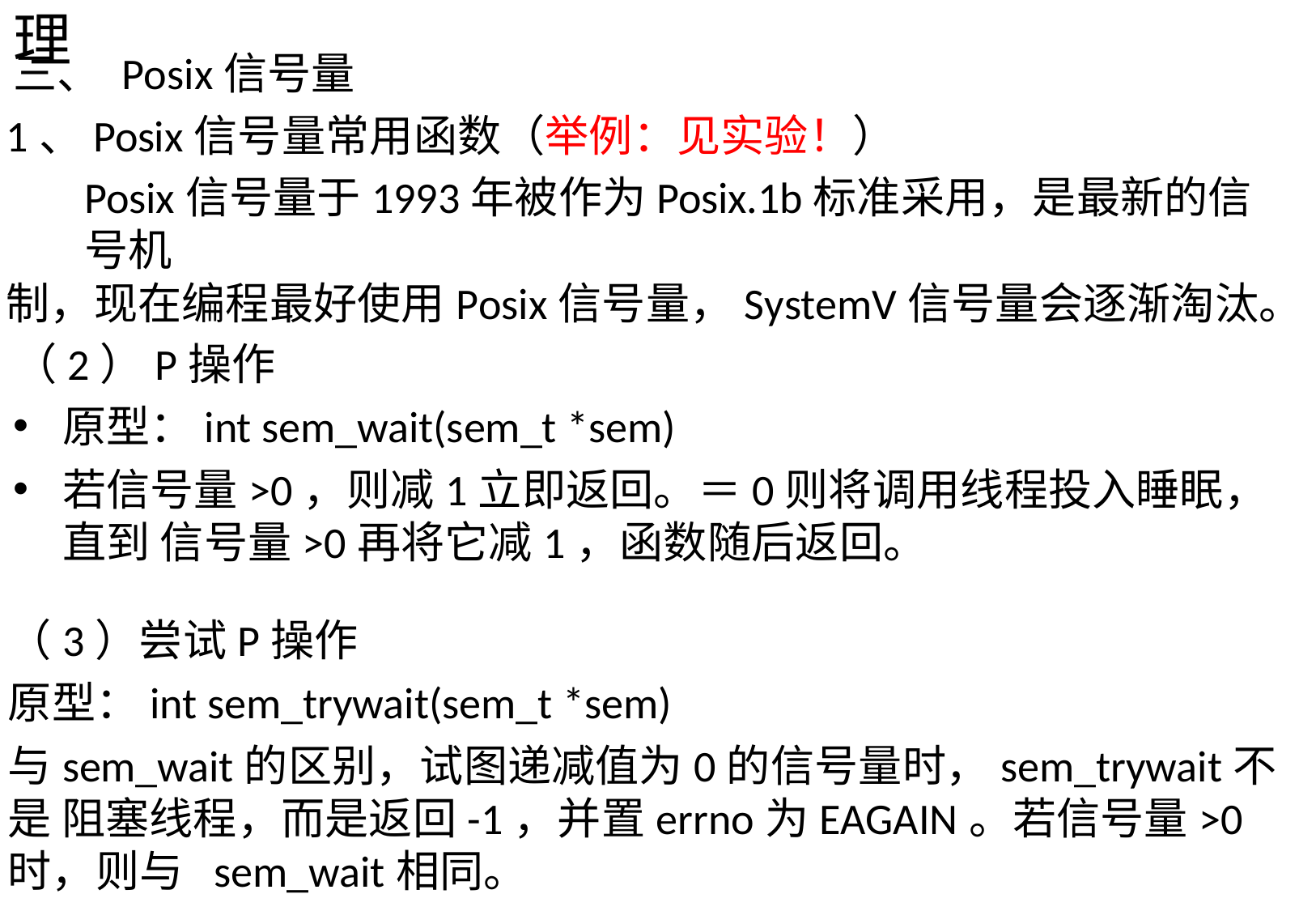

# 9.3 Linux的进程管理
三、 Posix信号量
1、Posix信号量常用函数（举例：见实验！）
Posix信号量于1993年被作为Posix.1b标准采用，是最新的信号机
制，现在编程最好使用Posix信号量，SystemV信号量会逐渐淘汰。
（2）P操作
原型：int sem_wait(sem_t *sem)
若信号量>0，则减1立即返回。＝0则将调用线程投入睡眠，直到 信号量>0再将它减1，函数随后返回。

（3）尝试P操作
原型：int sem_trywait(sem_t *sem)
与sem_wait的区别，试图递减值为0的信号量时，sem_trywait不是 阻塞线程，而是返回-1，并置errno为EAGAIN。若信号量>0时，则与  sem_wait相同。